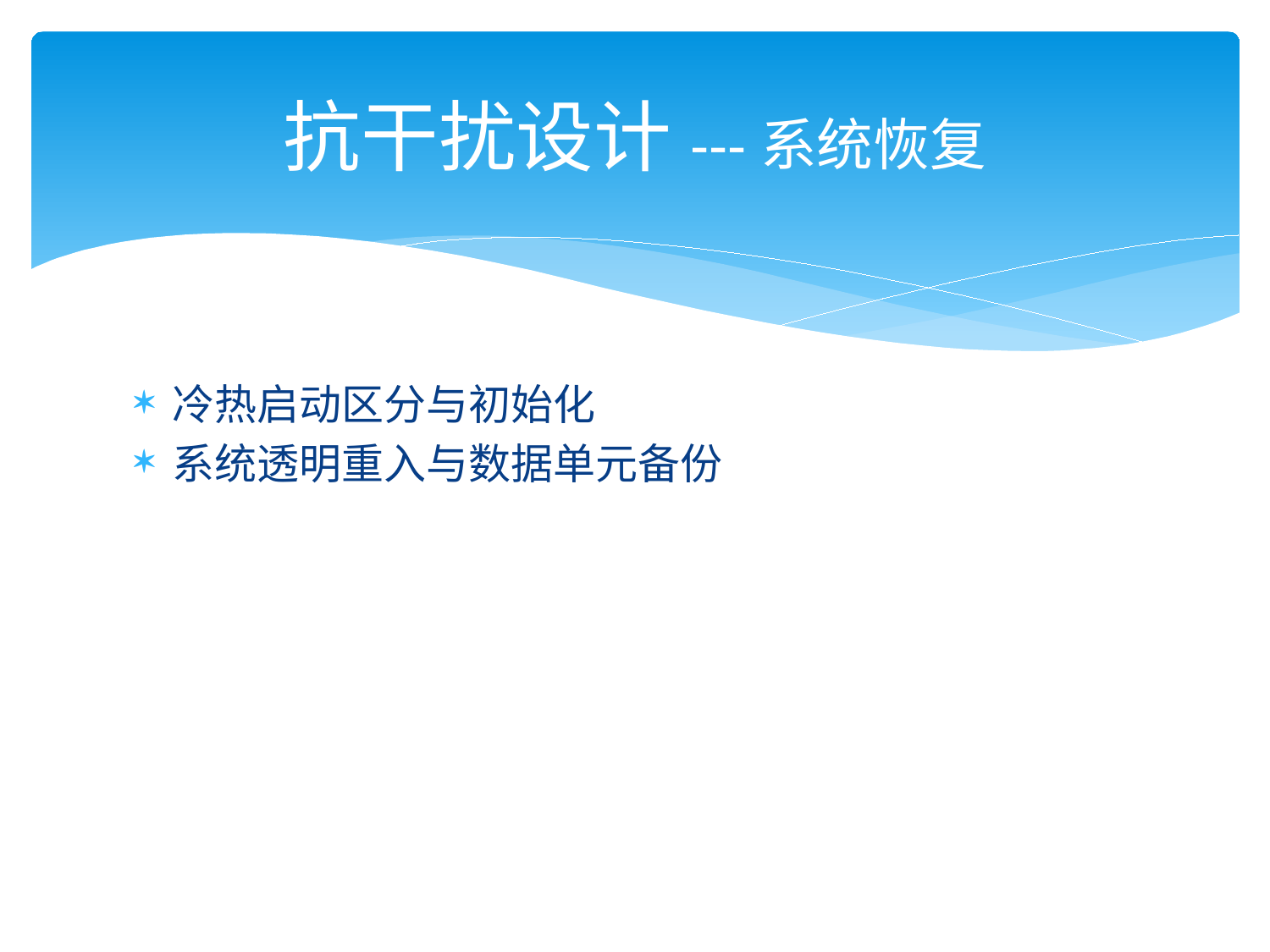

# 抗干扰设计---系统恢复
冷热启动区分与初始化
系统透明重入与数据单元备份